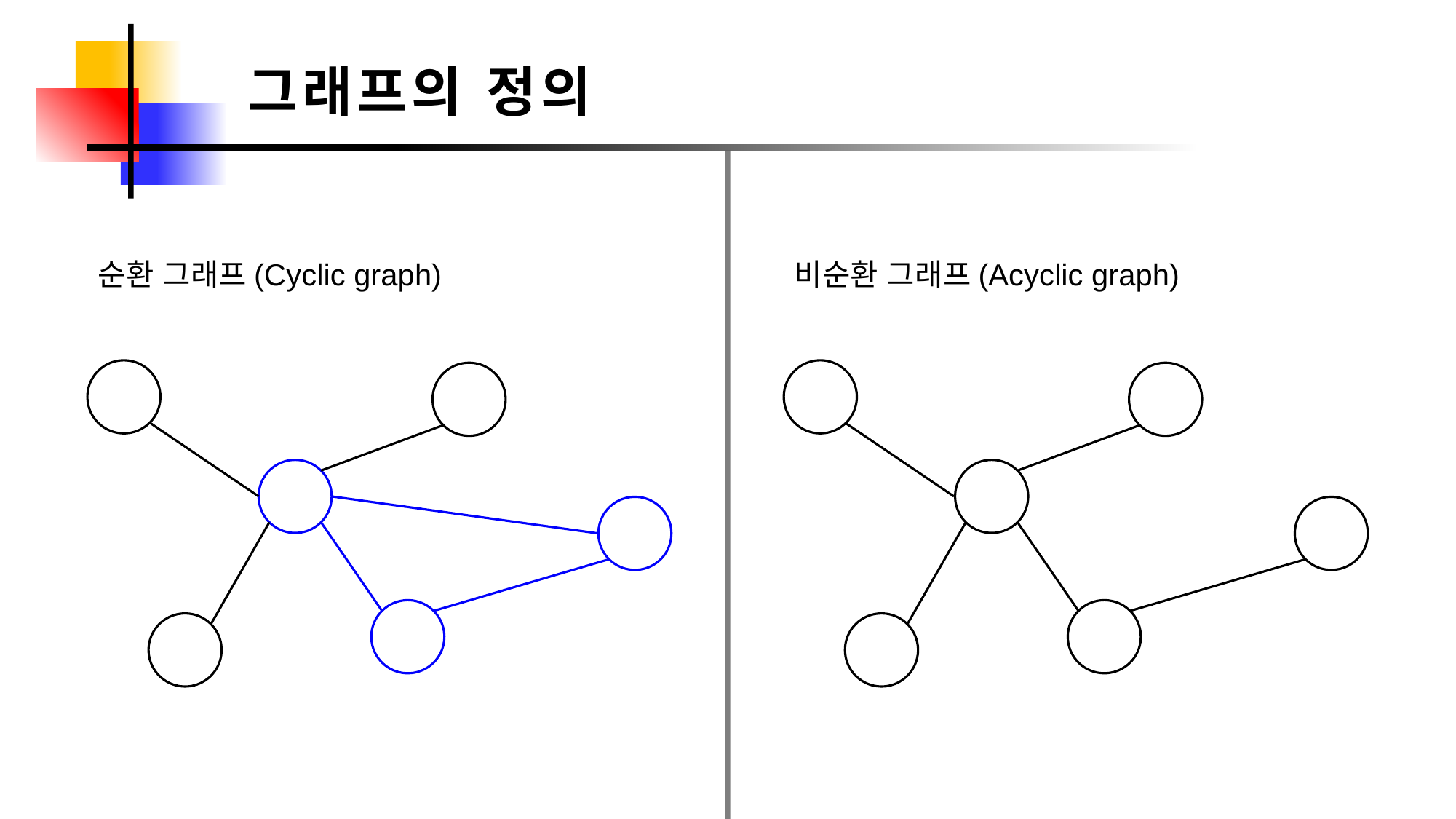

그래프의 정의

순환 그래프(Cyclic graph)
비순환 그래프(Acyclic graph)